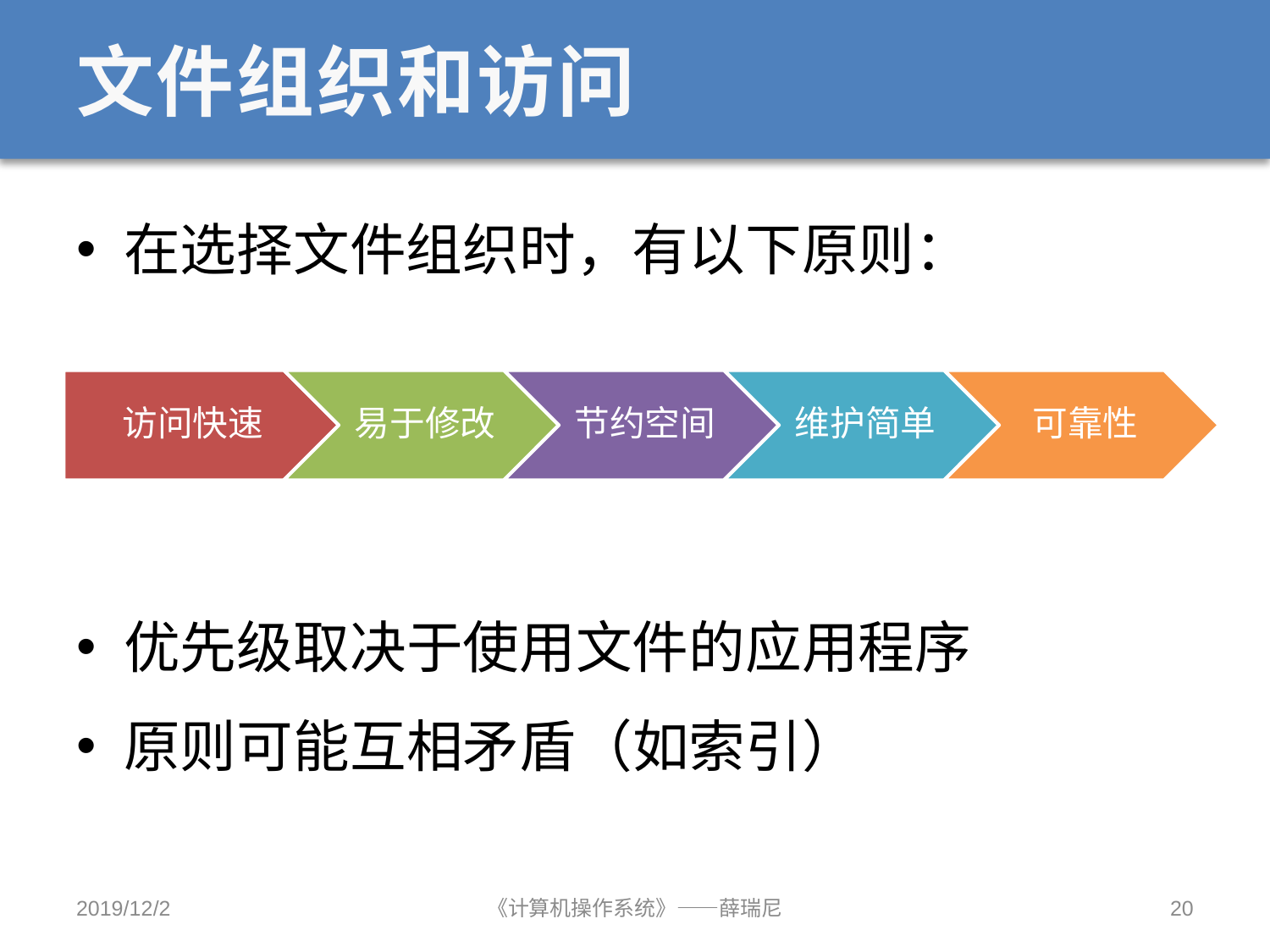

# 文件组织和访问
在选择文件组织时，有以下原则：

优先级取决于使用文件的应用程序
原则可能互相矛盾（如索引）
访问快速
易于修改
节约空间
维护简单
可靠性
2019/12/2
《计算机操作系统》——薛瑞尼
20